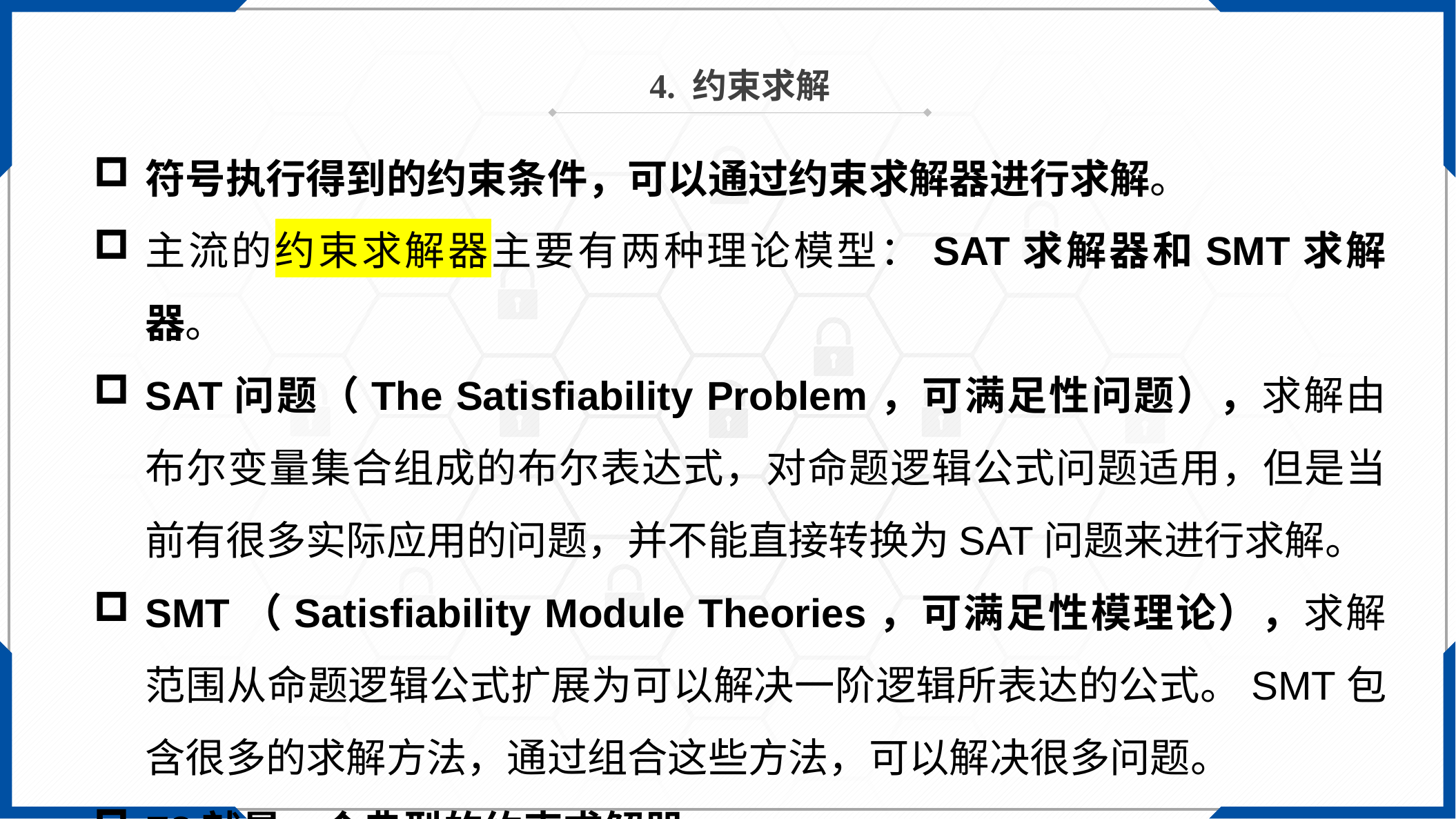

4. 约束求解
符号执行得到的约束条件，可以通过约束求解器进行求解。
主流的约束求解器主要有两种理论模型：SAT求解器和SMT求解器。
SAT问题（The Satisfiability Problem，可满足性问题），求解由布尔变量集合组成的布尔表达式，对命题逻辑公式问题适用，但是当前有很多实际应用的问题，并不能直接转换为SAT问题来进行求解。
SMT（Satisfiability Module Theories，可满足性模理论），求解范围从命题逻辑公式扩展为可以解决一阶逻辑所表达的公式。SMT包含很多的求解方法，通过组合这些方法，可以解决很多问题。
Z3就是一个典型的约束求解器。